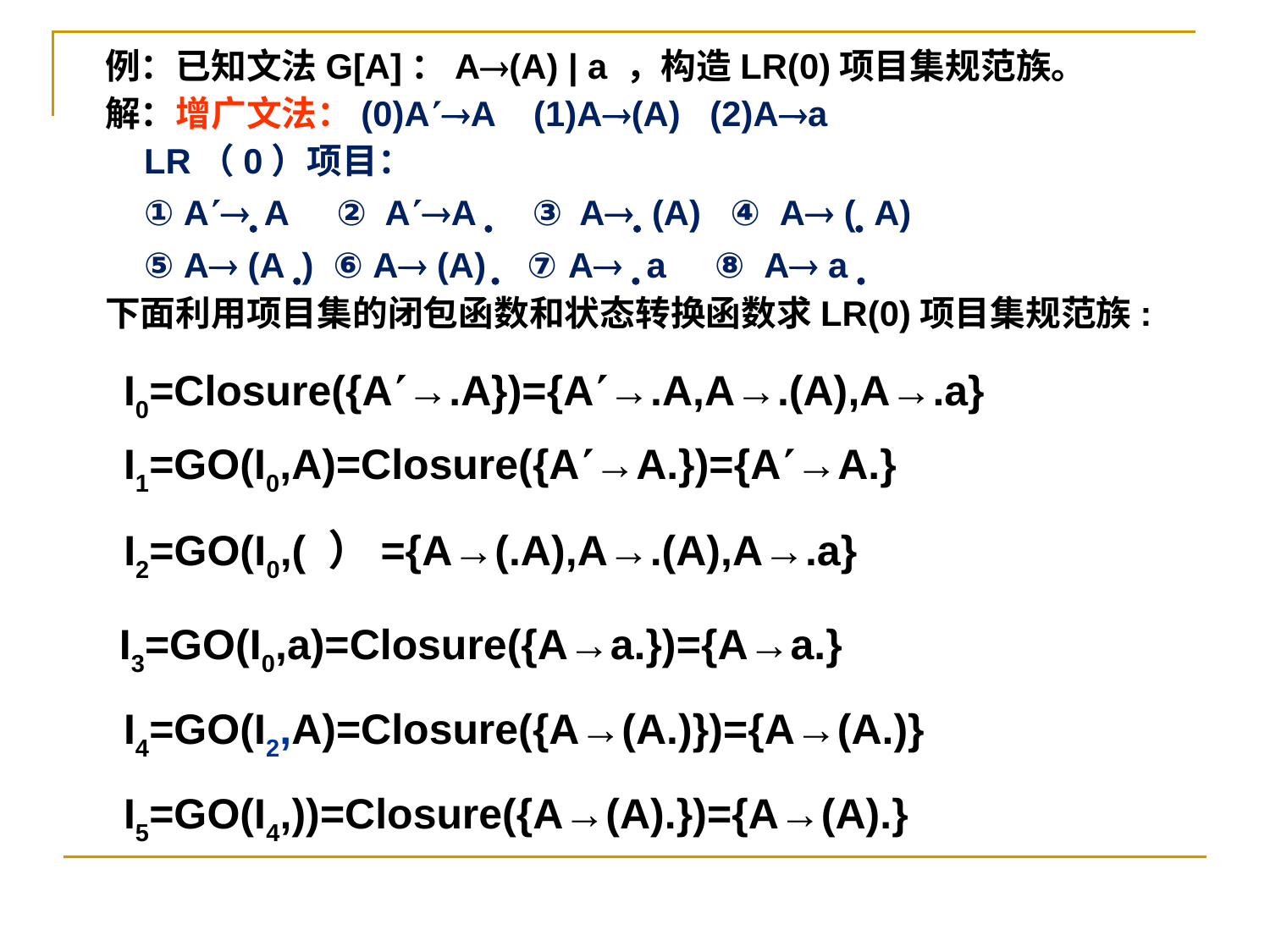

例：已知文法G[A]：A→(A) | a ，构造LR(0)项目集规范族。
解：增广文法：(0)A′→A    (1)A→(A)   (2)A→a
    LR（0）项目：
    ① A′→• A     ②  A′→A •    ③   A→• (A)   ④  A→ (• A)
    ⑤ A→ (A •)  ⑥ A→ (A) •    ⑦ A→ • a     ⑧  A→ a •
下面利用项目集的闭包函数和状态转换函数求LR(0)项目集规范族:
I0=Closure({A′→.A})={A′→.A,A→.(A),A→.a}
I1=GO(I0,A)=Closure({A′→A.})={A′→A.}
I2=GO(I0,( ）={A→(.A),A→.(A),A→.a}
I3=GO(I0,a)=Closure({A→a.})={A→a.}
I4=GO(I2,A)=Closure({A→(A.)})={A→(A.)}
I5=GO(I4,))=Closure({A→(A).})={A→(A).}
68